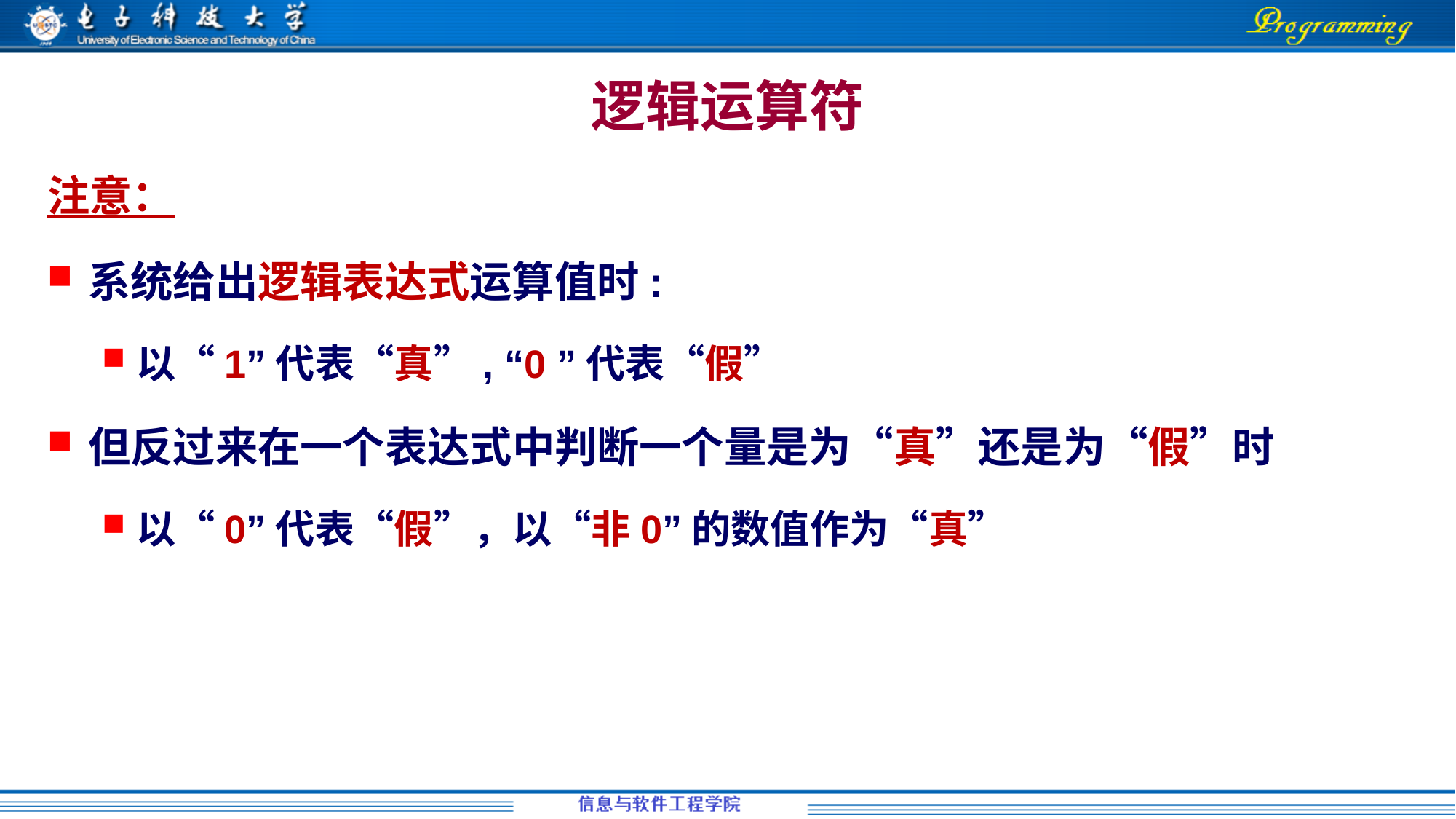

# 逻辑运算符
注意：
系统给出逻辑表达式运算值时:
以“1”代表“真”, “0 ”代表“假”
但反过来在一个表达式中判断一个量是为“真”还是为“假”时
以“0”代表“假”，以“非0”的数值作为“真”